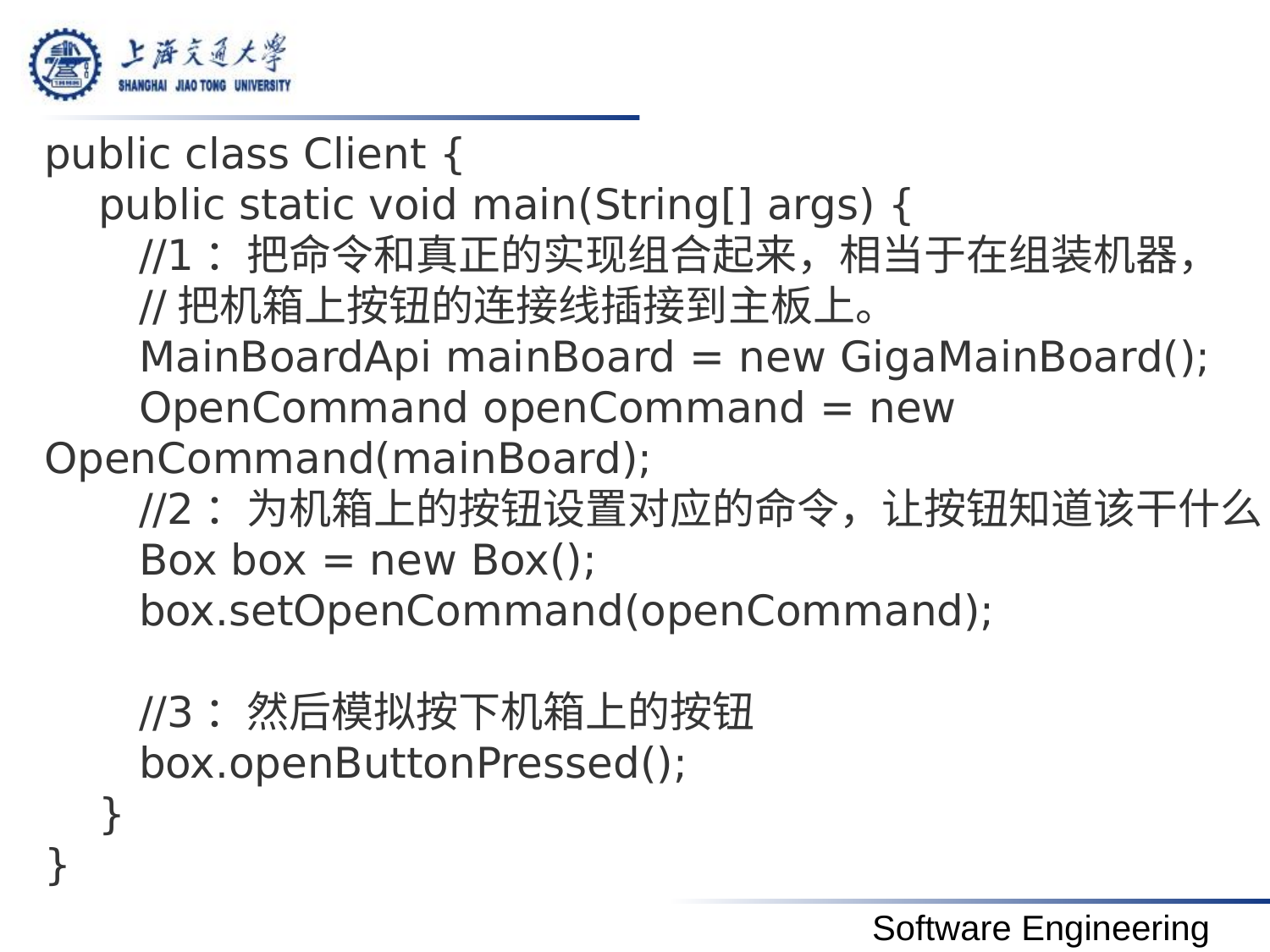

#
public class Client {
    public static void main(String[] args) {
       //1：把命令和真正的实现组合起来，相当于在组装机器，
       //把机箱上按钮的连接线插接到主板上。
       MainBoardApi mainBoard = new GigaMainBoard();
       OpenCommand openCommand = new OpenCommand(mainBoard);
       //2：为机箱上的按钮设置对应的命令，让按钮知道该干什么
       Box box = new Box();
       box.setOpenCommand(openCommand);

       //3：然后模拟按下机箱上的按钮
       box.openButtonPressed();
    }
}